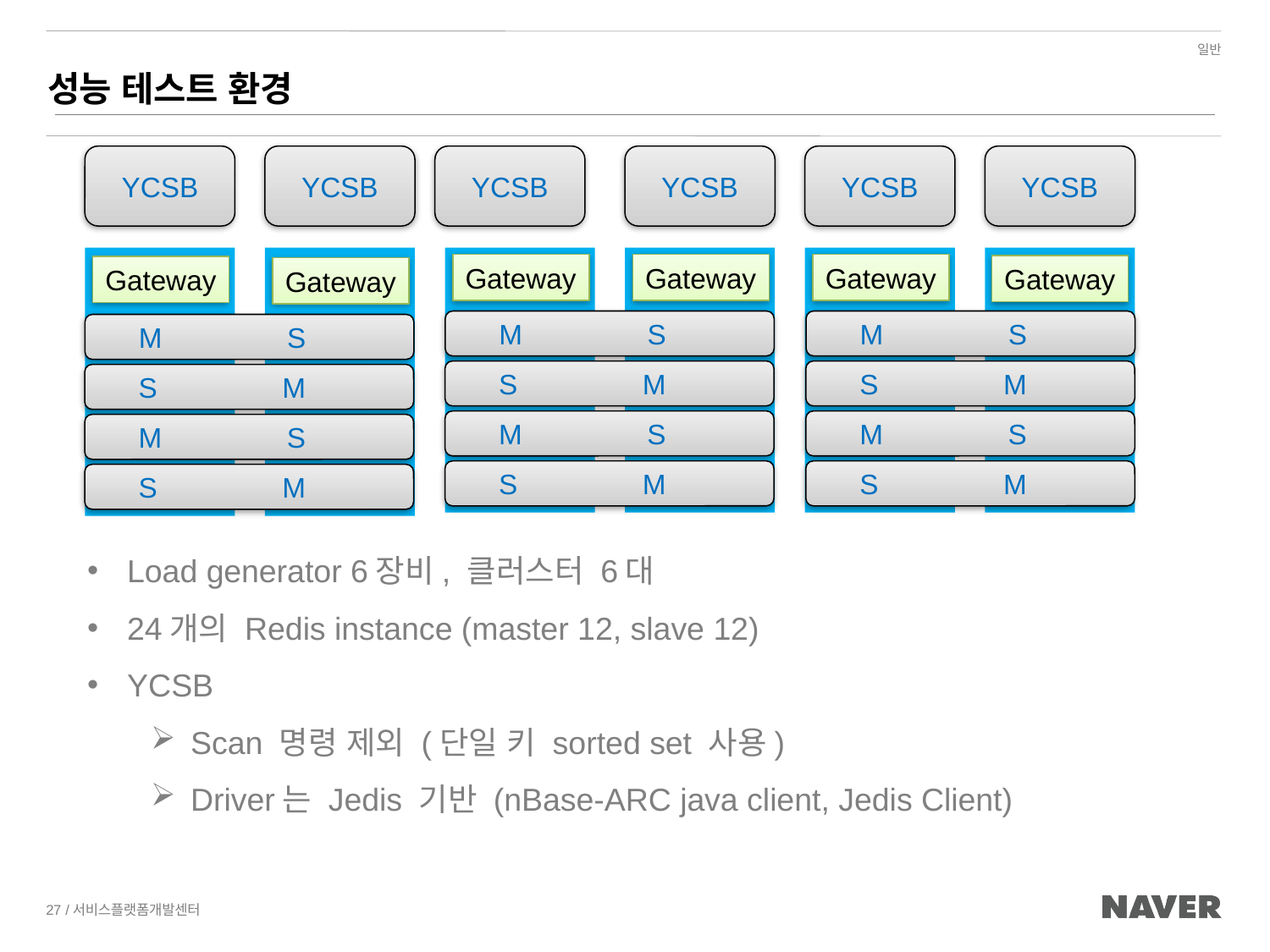

# 성능 테스트 환경
YCSB
YCSB
YCSB
YCSB
YCSB
YCSB

Gateway
Gateway
Gateway
Gateway
Gateway
Gateway
     M                S
     M                S
     M                S
     S                M
     S                M
     S                M
     M                S
     M                S
     M                S
     S                M
     S                M
     S                M
Load generator 6장비, 클러스터 6대
24개의 Redis instance (master 12, slave 12)
YCSB
Scan 명령 제외 (단일 키 sorted set 사용)
Driver는 Jedis 기반 (nBase-ARC java client, Jedis Client)